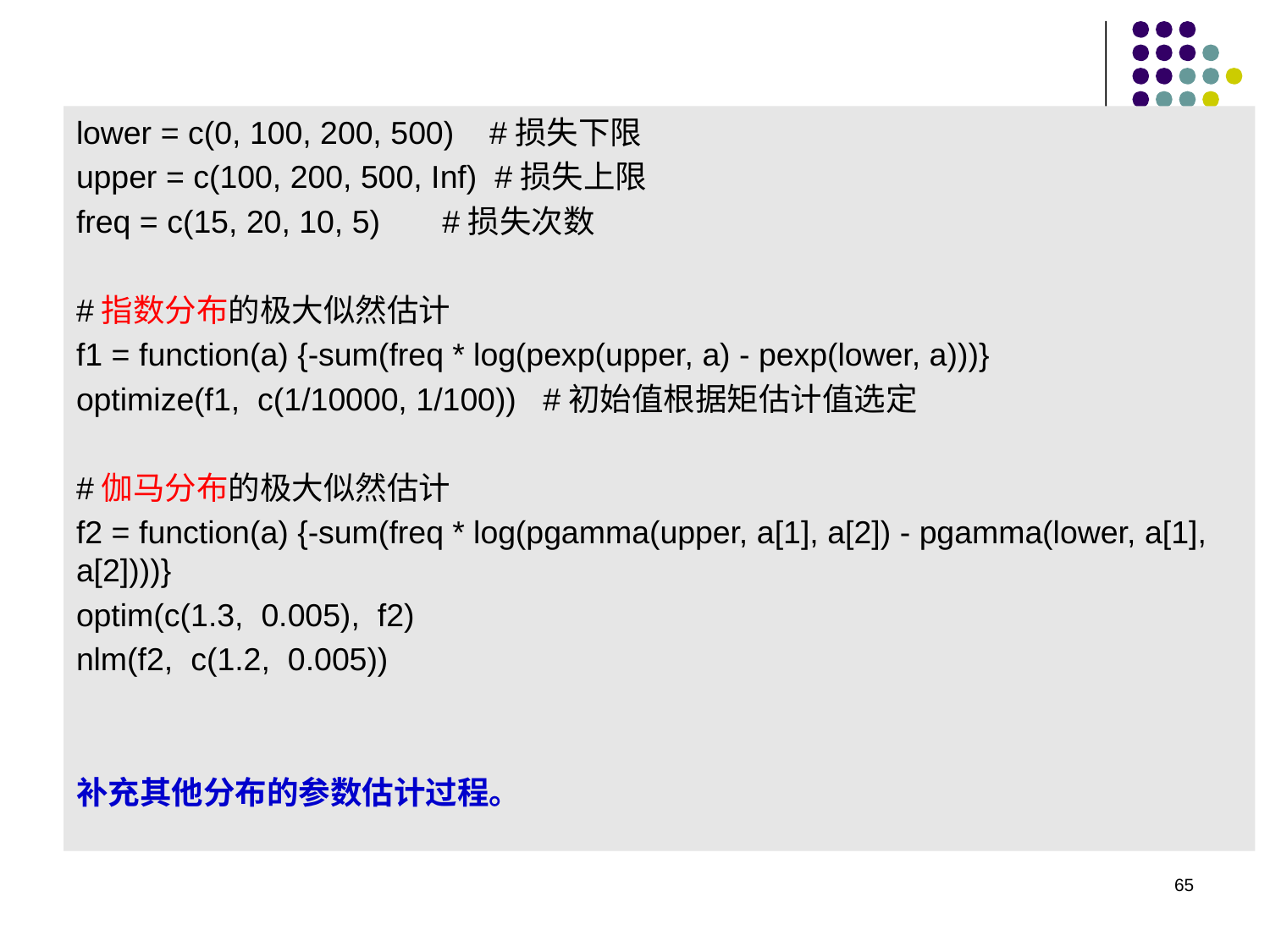

lower = c(0, 100, 200, 500)    #损失下限
upper = c(100, 200, 500, Inf)  #损失上限
freq = c(15, 20, 10, 5)       #损失次数

#指数分布的极大似然估计
f1 = function(a) {-sum(freq * log(pexp(upper, a) - pexp(lower, a)))}
optimize(f1,  c(1/10000, 1/100))   #初始值根据矩估计值选定

#伽马分布的极大似然估计
f2 = function(a) {-sum(freq * log(pgamma(upper, a[1], a[2]) - pgamma(lower, a[1], a[2])))}
optim(c(1.3,  0.005),  f2)
nlm(f2,  c(1.2,  0.005))

补充其他分布的参数估计过程。
65